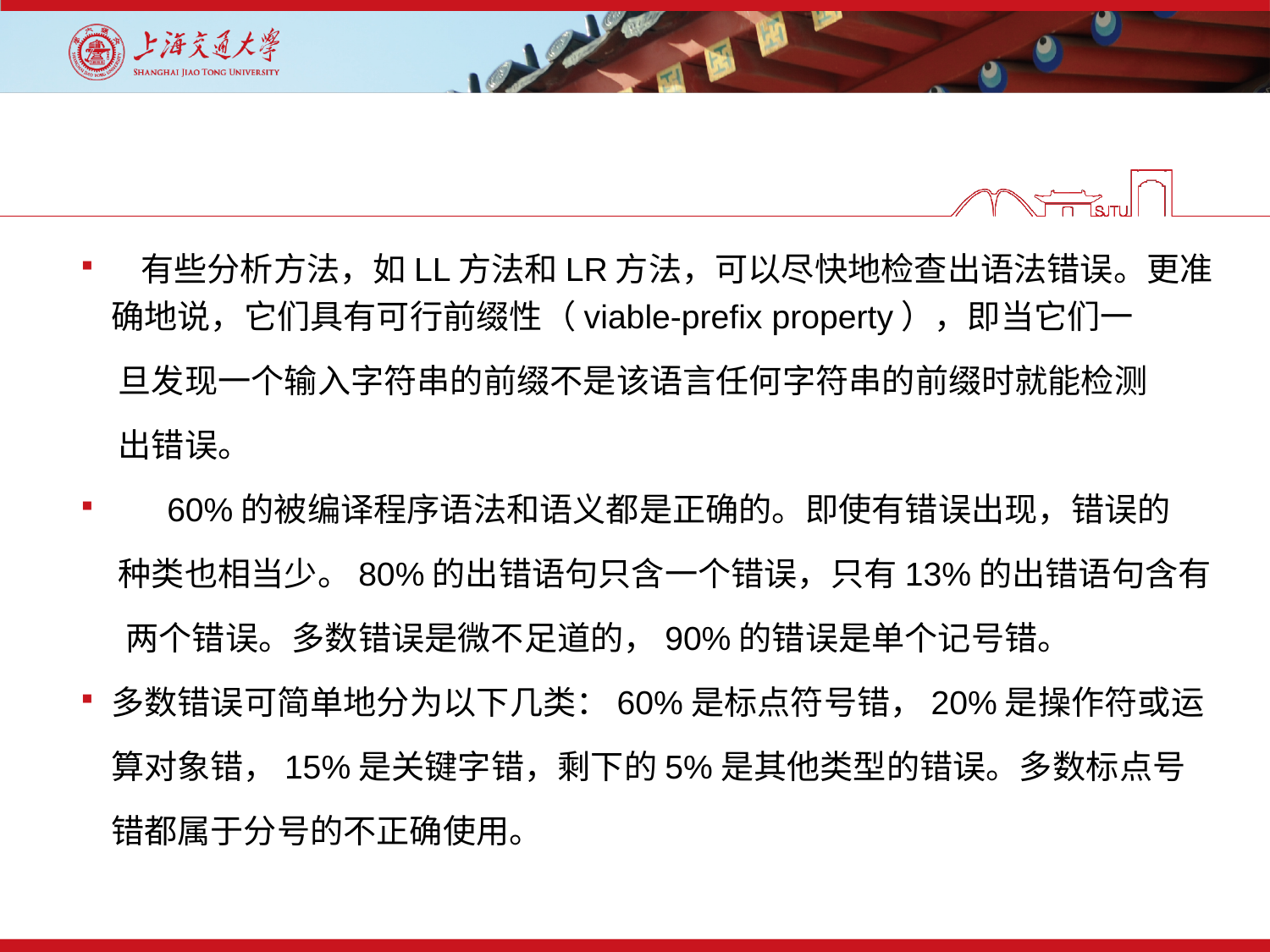

#
   有些分析方法，如LL方法和LR方法，可以尽快地检查出语法错误。更准确地说，它们具有可行前缀性（viable-prefix property），即当它们一
    旦发现一个输入字符串的前缀不是该语言任何字符串的前缀时就能检测
    出错误。
      60%的被编译程序语法和语义都是正确的。即使有错误出现，错误的
    种类也相当少。80%的出错语句只含一个错误，只有13%的出错语句含有
     两个错误。多数错误是微不足道的，90%的错误是单个记号错。
多数错误可简单地分为以下几类：60%是标点符号错，20%是操作符或运
   算对象错，15%是关键字错，剩下的5%是其他类型的错误。多数标点号
   错都属于分号的不正确使用。